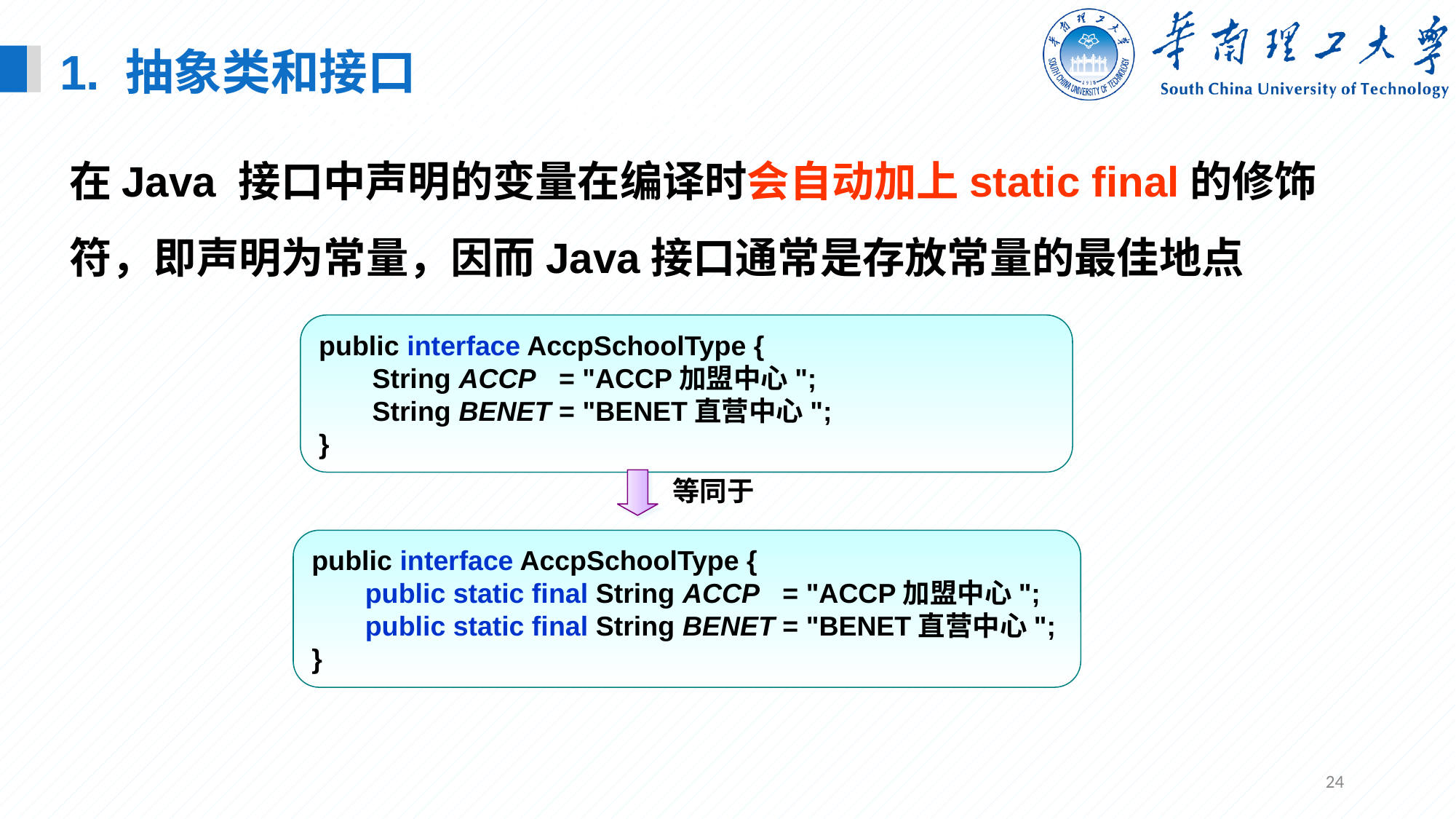

1. 抽象类和接口
特殊的接口：常量接口
在Java 接口中声明的变量在编译时会自动加上static final的修饰符，即声明为常量，因而Java接口通常是存放常量的最佳地点
public interface AccpSchoolType {
       String ACCP   = "ACCP加盟中心";
       String BENET = "BENET直营中心";
}
等同于

public interface AccpSchoolType {
       public static final String ACCP   = "ACCP加盟中心";
       public static final String BENET = "BENET直营中心";
}
24